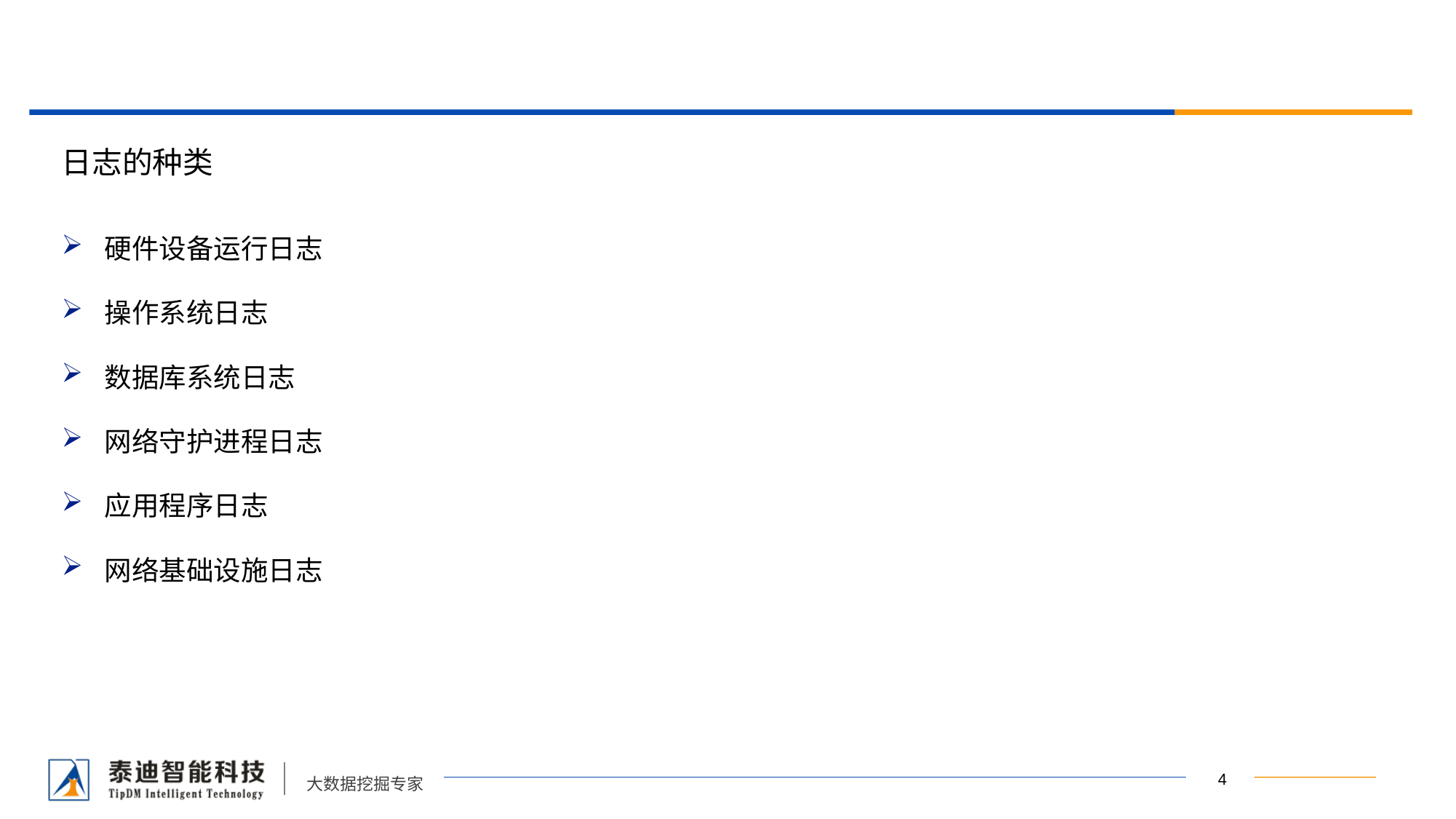

#
日志的种类
硬件设备运行日志
操作系统日志
数据库系统日志
网络守护进程日志
应用程序日志
网络基础设施日志